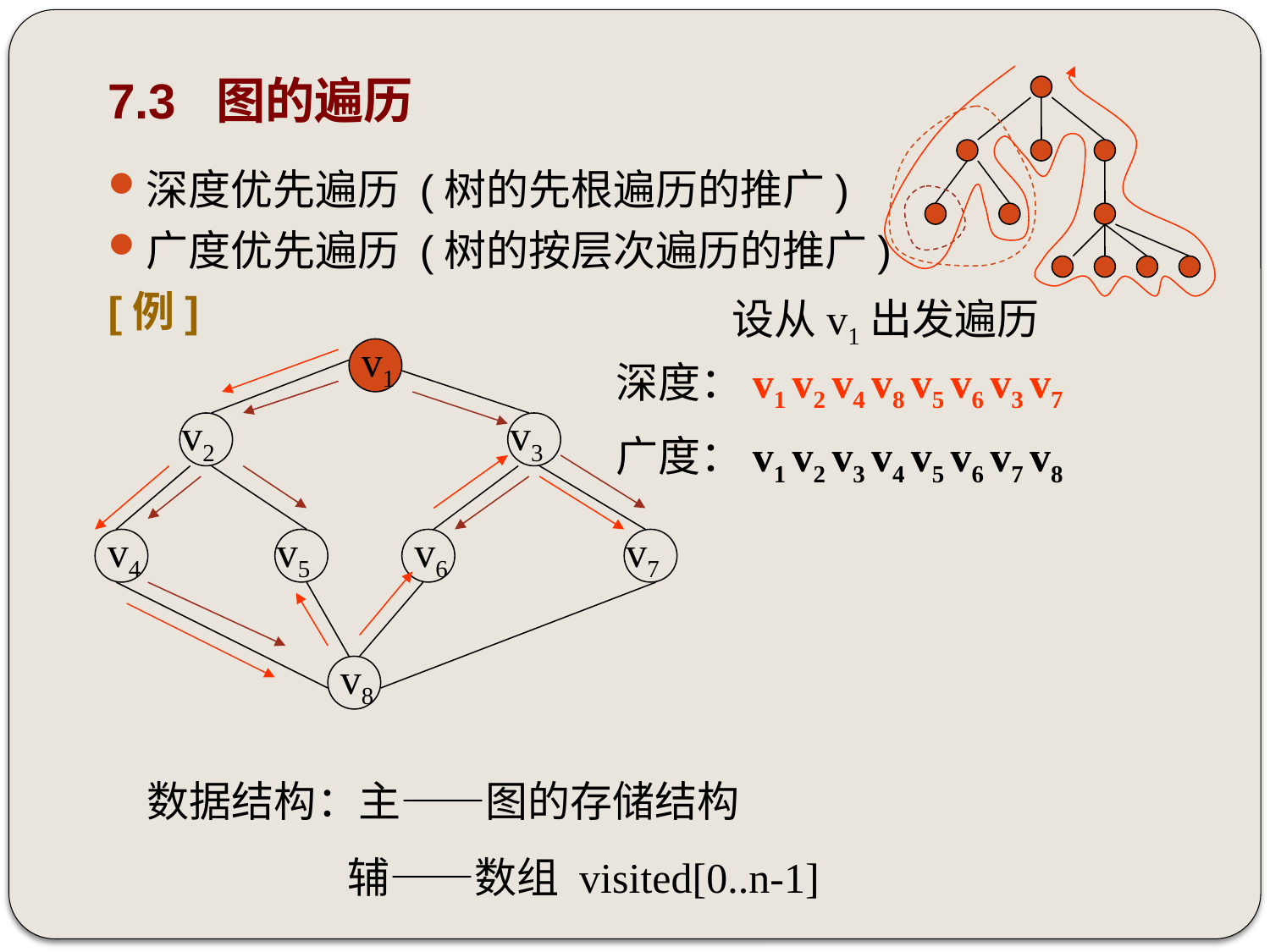

# 7.3  图的遍历

深度优先遍历 (树的先根遍历的推广)
广度优先遍历 (树的按层次遍历的推广)
[例]

设从v1出发遍历
v1

深度：v1 v2 v4 v8 v5 v6 v3 v7

v2
v3

广度：v1 v2 v3 v4 v5 v6 v7 v8

v4
v5
v6
v7

v8

数据结构：主——图的存储结构
                    辅——数组 visited[0..n-1]